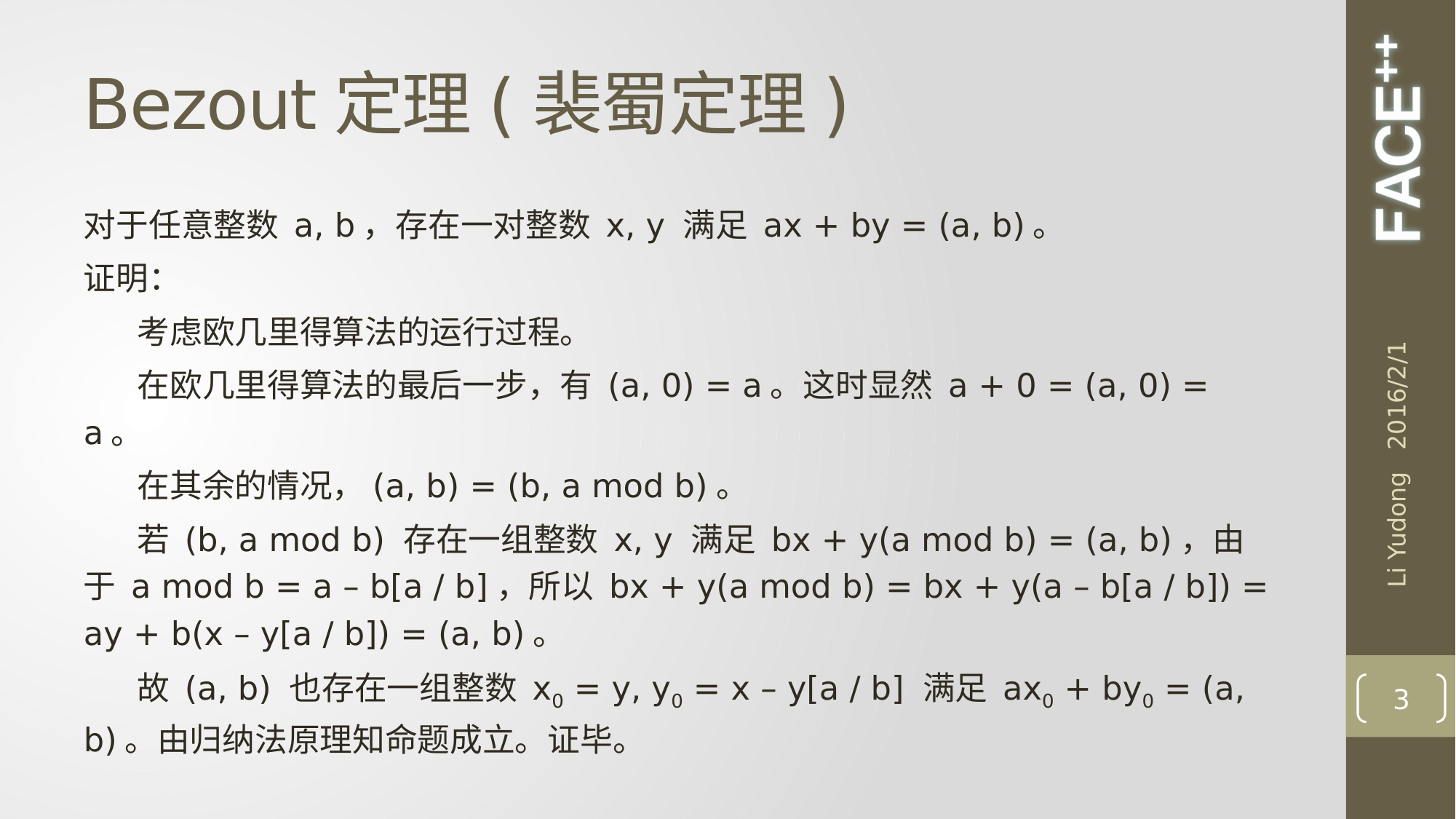

# Bezout定理(裴蜀定理)
对于任意整数 a, b，存在一对整数 x, y 满足 ax + by = (a, b)。
证明：
考虑欧几里得算法的运行过程。
在欧几里得算法的最后一步，有 (a, 0) = a。这时显然 a + 0 = (a, 0) = a。
在其余的情况，(a, b) = (b, a mod b)。
若 (b, a mod b) 存在一组整数 x, y 满足 bx + y(a mod b) = (a, b)，由于 a mod b = a – b[a / b]，所以 bx + y(a mod b) = bx + y(a – b[a / b]) = ay + b(x – y[a / b]) = (a, b)。
故 (a, b) 也存在一组整数 x0 = y, y0 = x – y[a / b] 满足 ax0 + by0 = (a, b)。由归纳法原理知命题成立。证毕。
2016/2/1
Li Yudong
3